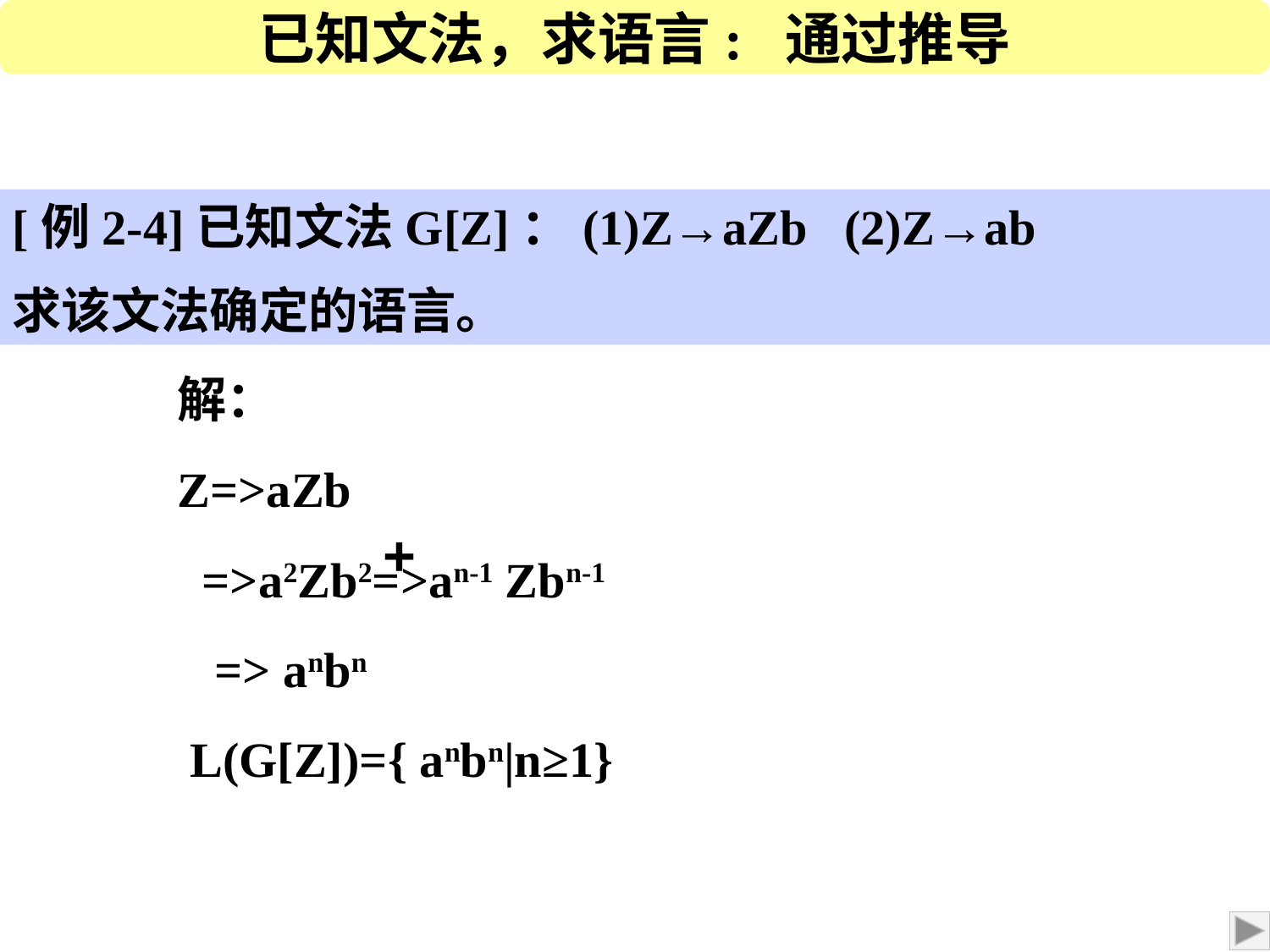

已知文法，求语言:  通过推导
[例2-4]已知文法G[Z]：(1)Z→aZb   (2)Z→ab
求该文法确定的语言。
解：
Z=>aZb
  =>a2Zb2=>an-1 Zbn-1
   => anbn
 L(G[Z])={ anbn|n≥1}
+